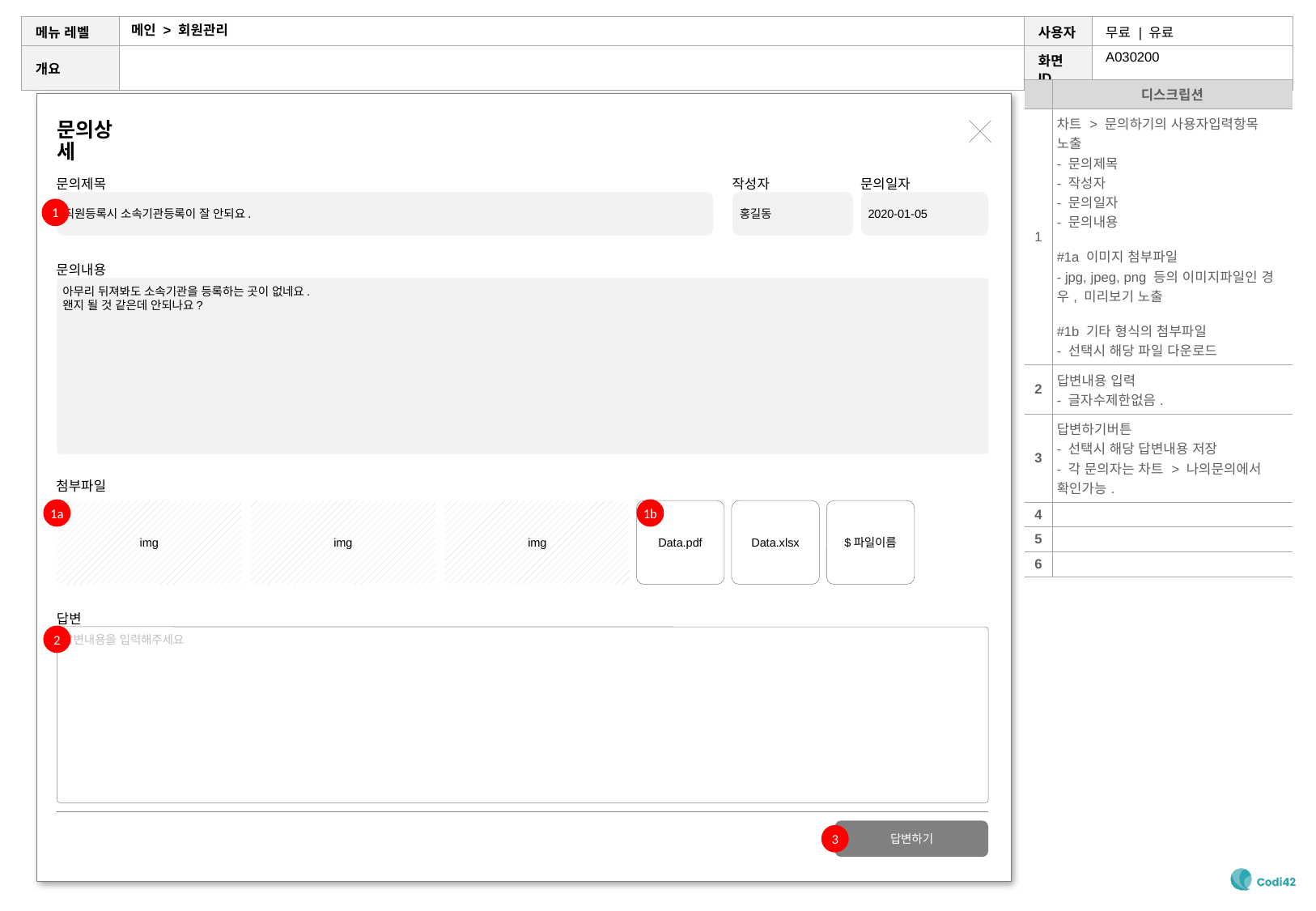

# 메인 > 회원관리
A030200

|  | 디스크립션 |
| --- | --- |
| 1 | 차트 > 문의하기의 사용자입력항목 노출 - 문의제목 - 작성자 - 문의일자 - 문의내용 #1a 이미지 첨부파일 - jpg, jpeg, png 등의 이미지파일인 경우, 미리보기 노출 #1b 기타 형식의 첨부파일 - 선택시 해당 파일 다운로드 |
| 2 | 답변내용 입력 - 글자수제한없음. |
| 3 | 답변하기버튼 - 선택시 해당 답변내용 저장 - 각 문의자는 차트 > 나의문의에서 확인가능. |
| 4 |  |
| 5 |  |
| 6 |  |
문의상세
문의제목
작성자
문의일자
직원등록시 소속기관등록이 잘 안되요.
홍길동
2020-01-05
1
문의내용
아무리 뒤져봐도 소속기관을 등록하는 곳이 없네요.
왠지 될 것 같은데 안되나요?
첨부파일
1a
1b
img
img
img
Data.pdf
Data.xlsx
$파일이름
답변
2
답변내용을 입력해주세요
답변하기
3